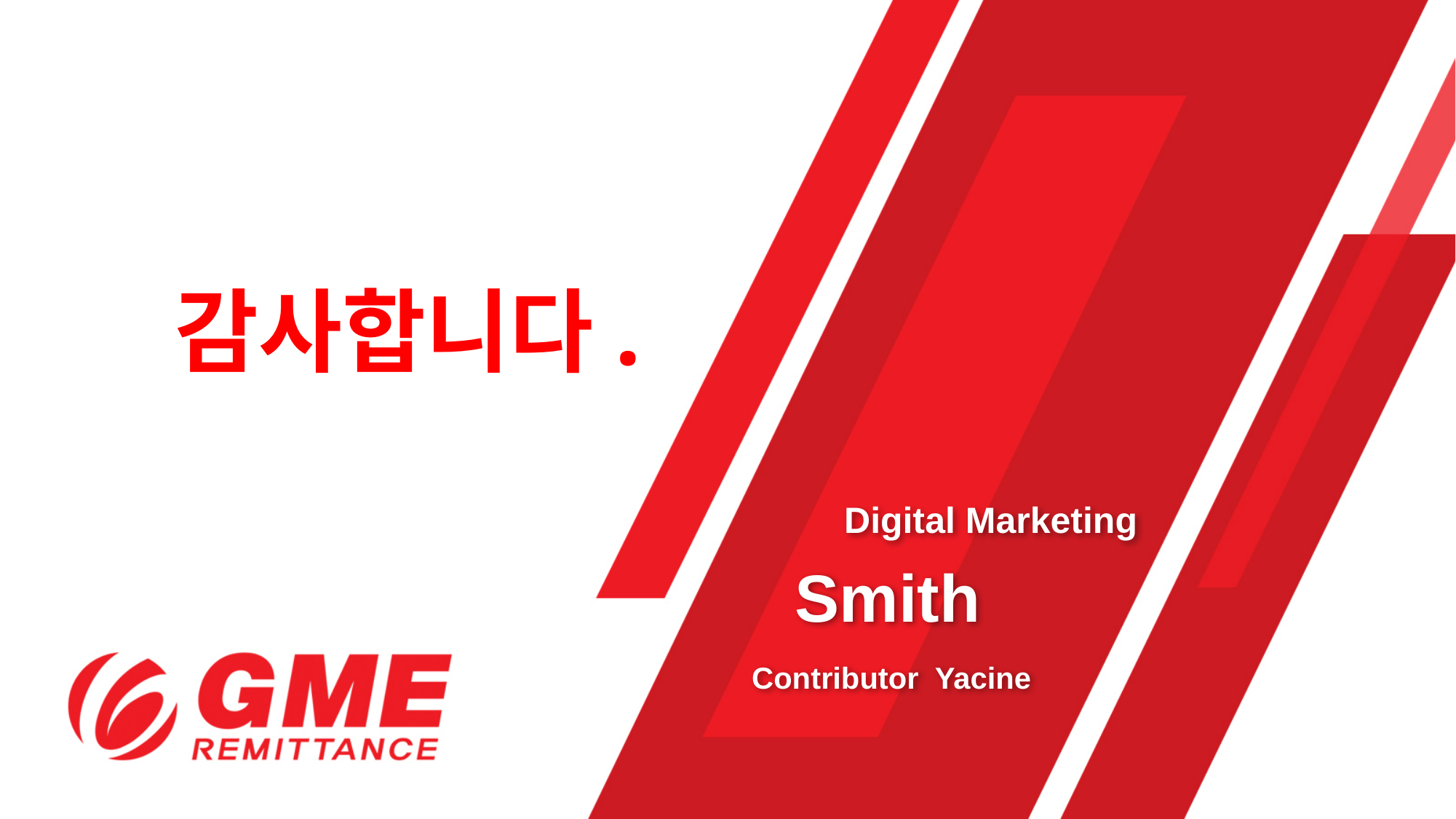

감사합니다.
Digital Marketing
Smith
Contributor  Yacine
2